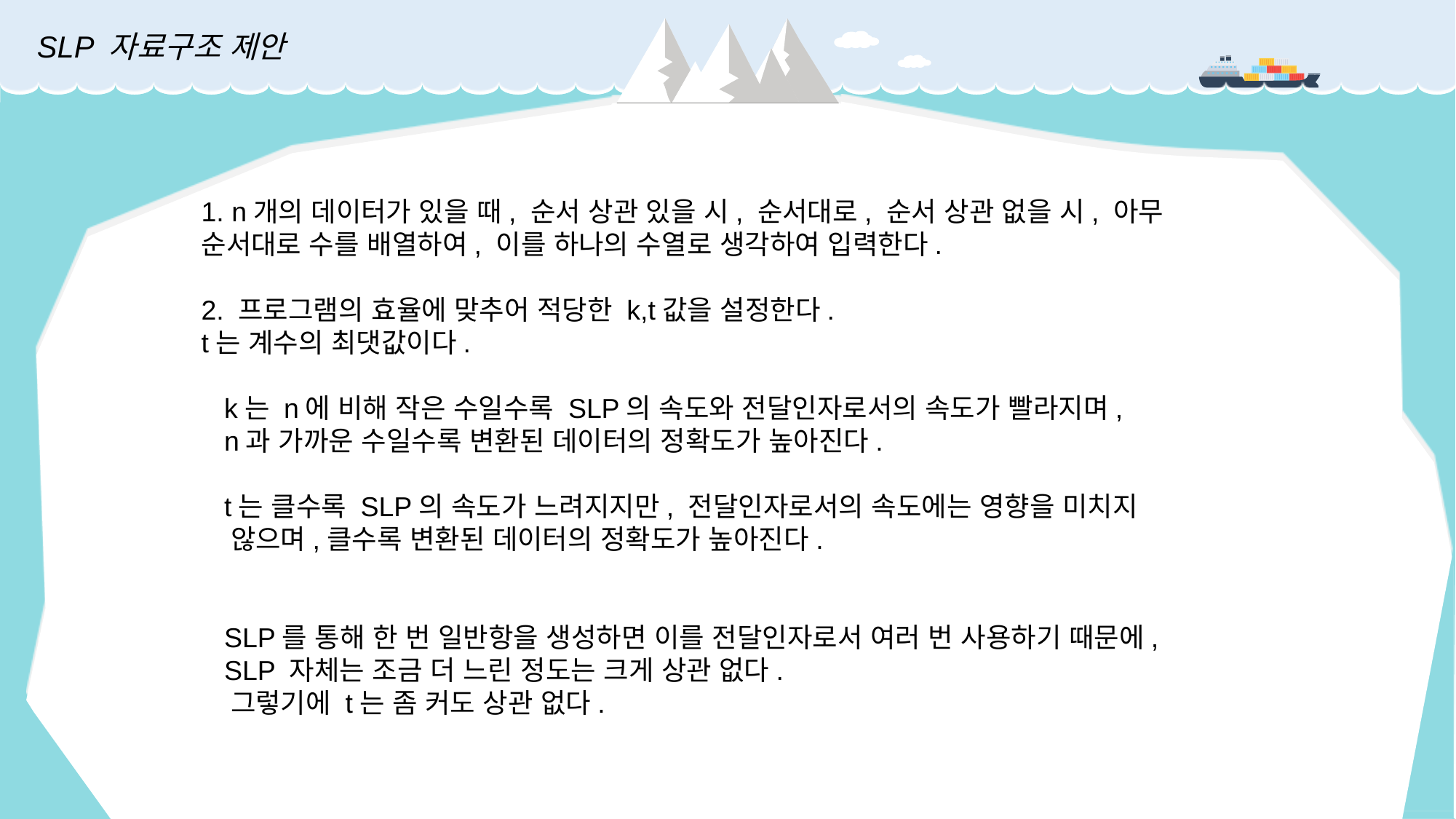

SLP 자료구조 제안

1. n개의 데이터가 있을 때, 순서 상관 있을 시, 순서대로, 순서 상관 없을 시, 아무 순서대로 수를 배열하여, 이를 하나의 수열로 생각하여 입력한다.

2. 프로그램의 효율에 맞추어 적당한 k,t값을 설정한다.
t는 계수의 최댓값이다.

   k는 n에 비해 작은 수일수록 SLP의 속도와 전달인자로서의 속도가 빨라지며,
   n과 가까운 수일수록 변환된 데이터의 정확도가 높아진다.

   t는 클수록 SLP의 속도가 느려지지만, 전달인자로서의 속도에는 영향을 미치지
   않으며,클수록 변환된 데이터의 정확도가 높아진다.

   SLP를 통해 한 번 일반항을 생성하면 이를 전달인자로서 여러 번 사용하기 때문에,
   SLP 자체는 조금 더 느린 정도는 크게 상관 없다.
   그렇기에 t는 좀 커도 상관 없다.